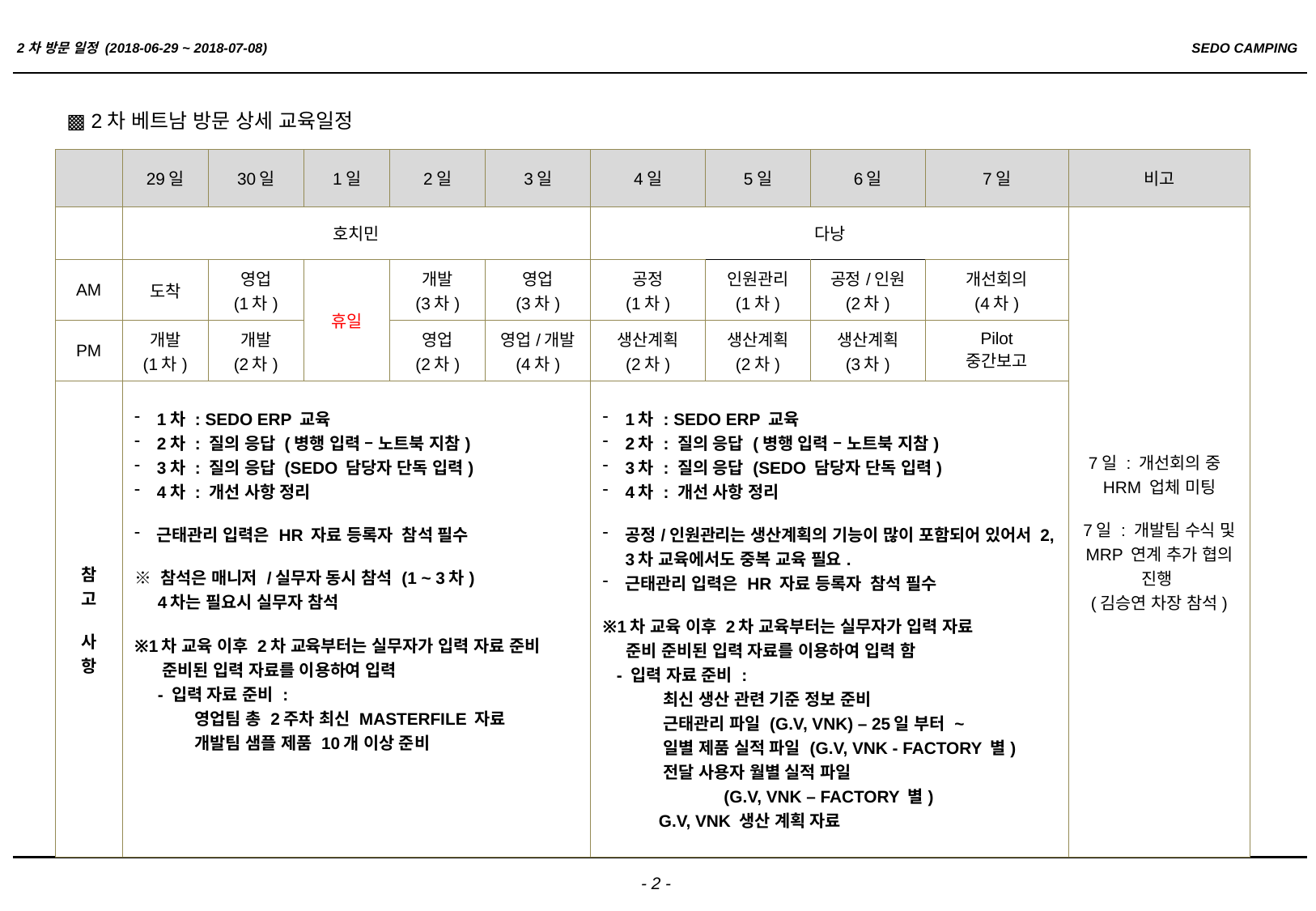

▩ 2차 베트남 방문 상세 교육일정
|  | 29일 | 30일 | 1일 | 2일 | 3일 | 4일 | 5일 | 6일 | 7일 | 비고 |
| --- | --- | --- | --- | --- | --- | --- | --- | --- | --- | --- |
|  | 호치민 |  |  |  |  | 다낭 |  |  |  | 7일 : 개선회의 중 HRM 업체 미팅 7일 : 개발팀 수식 및 MRP 연계 추가 협의 진행 (김승연 차장 참석) |
| AM | 도착 | 영업 (1차) | 휴일 | 개발 (3차) | 영업 (3차) | 공정 (1차) | 인원관리 (1차) | 공정/인원 (2차) | 개선회의 (4차) |  |
| PM | 개발 (1차) | 개발 (2차) |  | 영업 (2차) | 영업/개발 (4차) | 생산계획 (2차) | 생산계획 (2차) | 생산계획 (3차) | Pilot 중간보고 |  |
| 참 고 사 항 | 1차 : SEDO ERP 교육 2차 : 질의 응답 (병행 입력 – 노트북 지참) 3차 : 질의 응답 (SEDO 담당자 단독 입력) 4차 : 개선 사항 정리 근태관리 입력은 HR 자료 등록자 참석 필수 ※ 참석은 매니저 /실무자 동시 참석 (1 ~ 3차) 4차는 필요시 실무자 참석 ※ 1차 교육 이후 2차 교육부터는 실무자가 입력 자료 준비 준비된 입력 자료를 이용하여 입력 - 입력 자료 준비 : 영업팀 총 2주차 최신 MASTERFILE 자료 개발팀 샘플 제품 10개 이상 준비 |  |  |  |  | 1차 : SEDO ERP 교육 2차 : 질의 응답 (병행 입력 – 노트북 지참) 3차 : 질의 응답 (SEDO 담당자 단독 입력) 4차 : 개선 사항 정리 공정/인원관리는 생산계획의 기능이 많이 포함되어 있어서 2, 3차 교육에서도 중복 교육 필요. 근태관리 입력은 HR 자료 등록자 참석 필수 ※ 1차 교육 이후 2차 교육부터는 실무자가 입력 자료 준비 준비된 입력 자료를 이용하여 입력 함 - 입력 자료 준비 : 최신 생산 관련 기준 정보 준비 근태관리 파일 (G.V, VNK) – 25일 부터 ~ 일별 제품 실적 파일 (G.V, VNK - FACTORY 별) 전달 사용자 월별 실적 파일 (G.V, VNK – FACTORY 별) G.V, VNK 생산 계획 자료 |  |  |  |  |